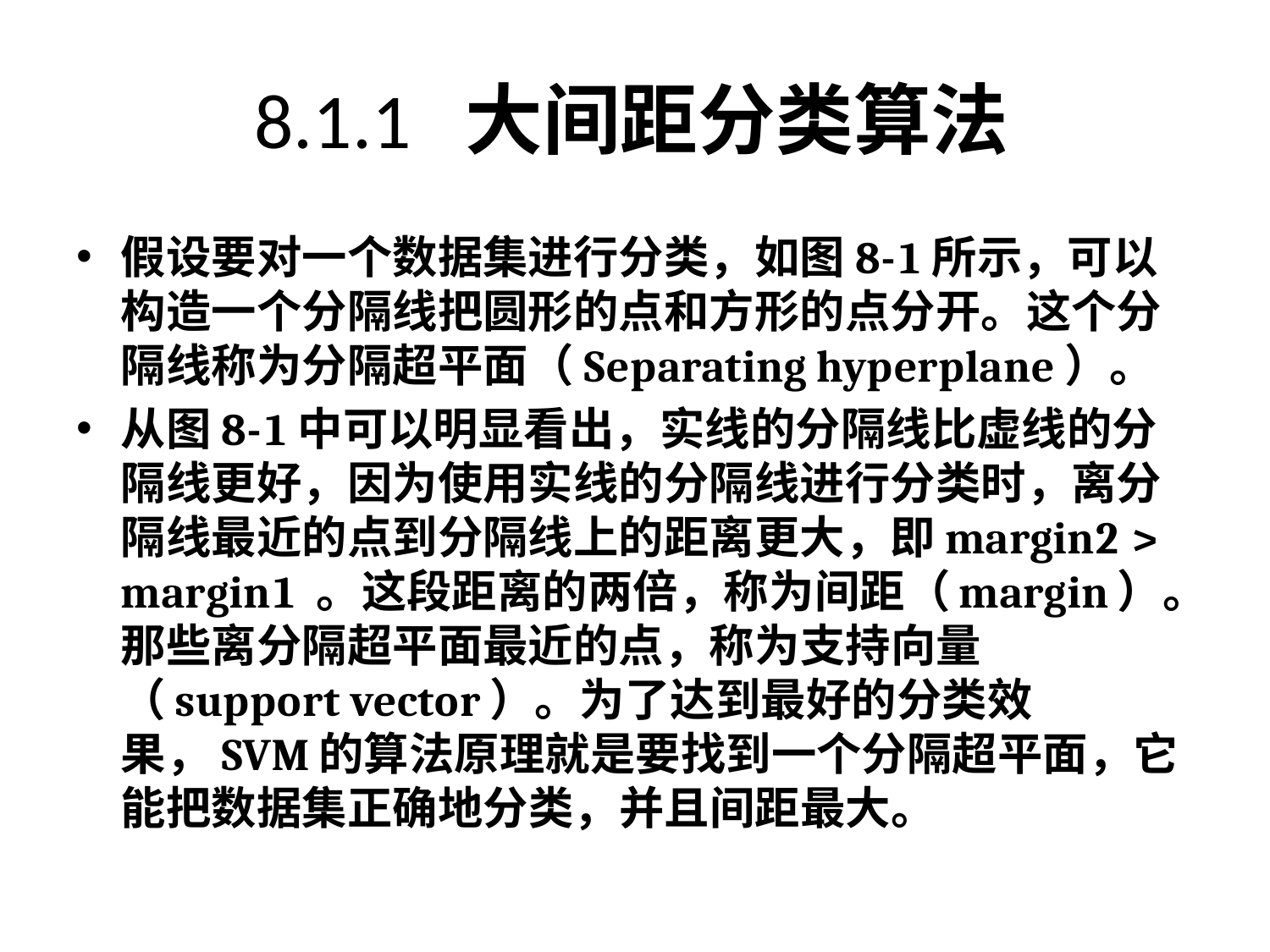

# 8.1.1  大间距分类算法
假设要对一个数据集进行分类，如图8-1所示，可以构造一个分隔线把圆形的点和方形的点分开。这个分隔线称为分隔超平面（Separating hyperplane）。
从图8-1中可以明显看出，实线的分隔线比虚线的分隔线更好，因为使用实线的分隔线进行分类时，离分隔线最近的点到分隔线上的距离更大，即margin2 > margin1 。这段距离的两倍，称为间距（margin）。那些离分隔超平面最近的点，称为支持向量（support vector）。为了达到最好的分类效果，SVM的算法原理就是要找到一个分隔超平面，它能把数据集正确地分类，并且间距最大。